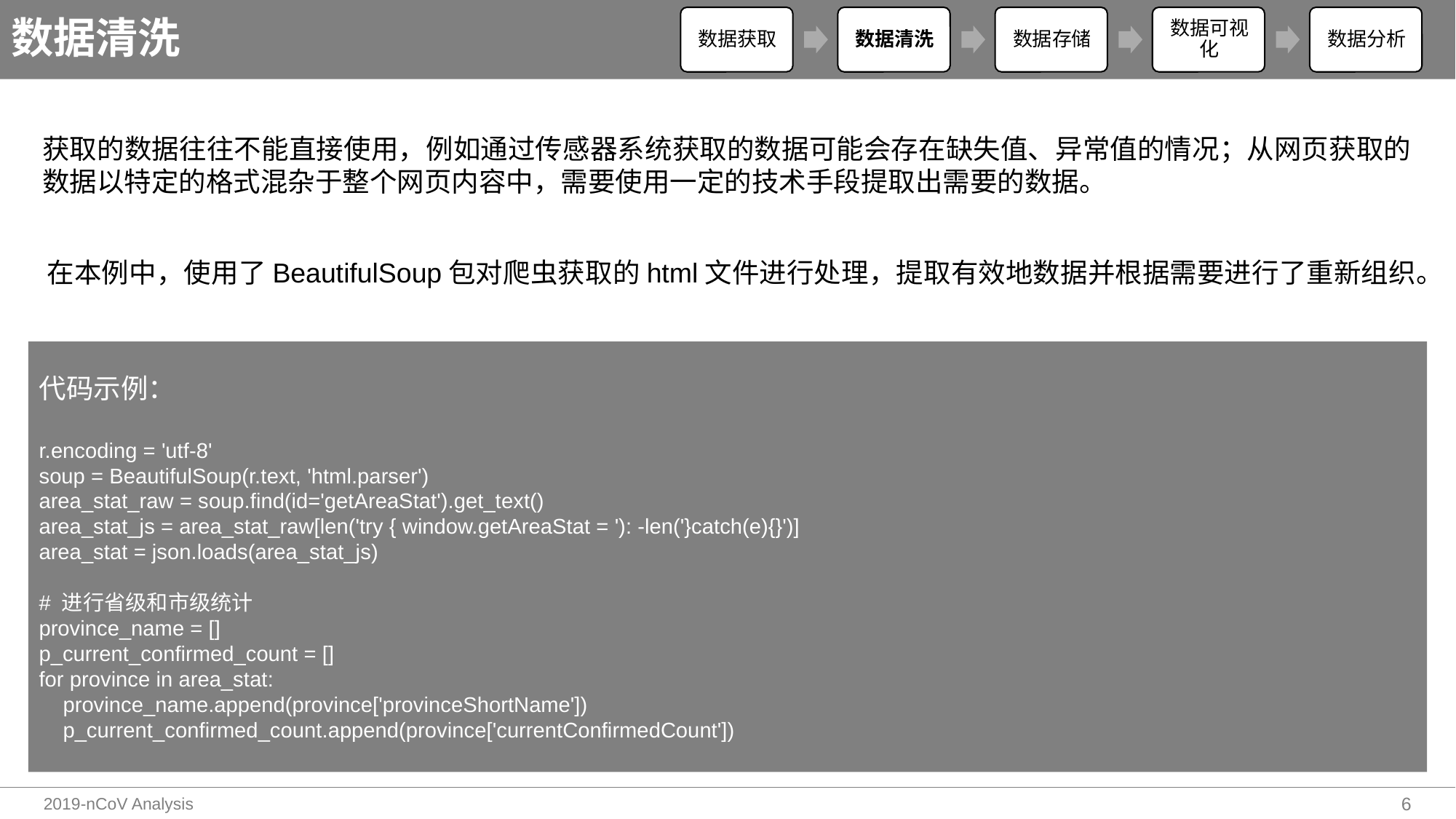

数据清洗
数据获取

数据清洗

数据存储

数据可视化

数据分析
获取的数据往往不能直接使用，例如通过传感器系统获取的数据可能会存在缺失值、异常值的情况；从网页获取的数据以特定的格式混杂于整个网页内容中，需要使用一定的技术手段提取出需要的数据。
在本例中，使用了BeautifulSoup包对爬虫获取的html文件进行处理，提取有效地数据并根据需要进行了重新组织。
代码示例：

r.encoding = 'utf-8'
soup = BeautifulSoup(r.text, 'html.parser')
area_stat_raw = soup.find(id='getAreaStat').get_text()
area_stat_js = area_stat_raw[len('try { window.getAreaStat = '): -len('}catch(e){}')]
area_stat = json.loads(area_stat_js)

# 进行省级和市级统计
province_name = []
p_current_confirmed_count = []
for province in area_stat:
    province_name.append(province['provinceShortName'])
    p_current_confirmed_count.append(province['currentConfirmedCount'])
6